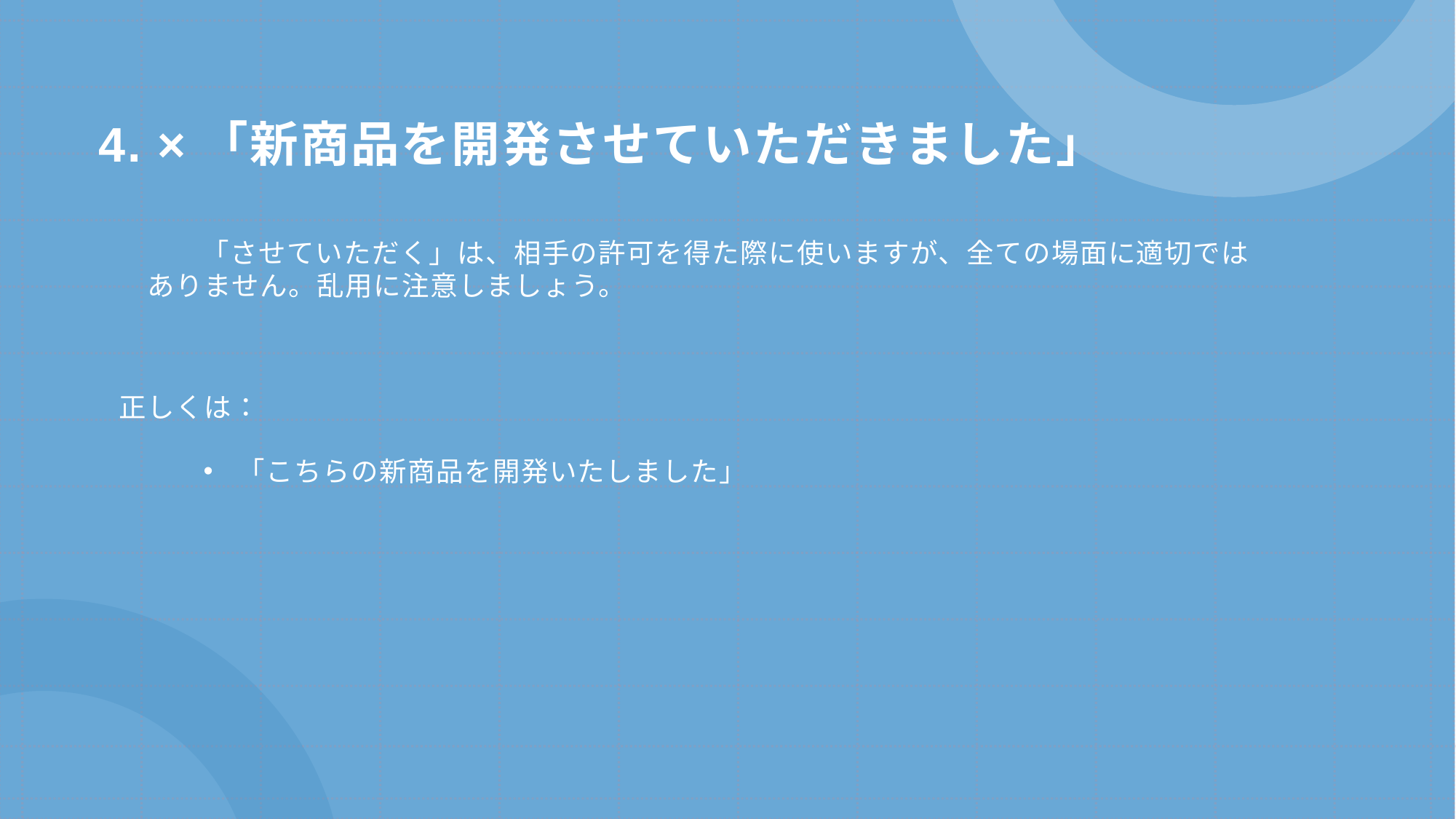

# 4. ×「新商品を開発させていただきました」
「させていただく」は、相手の許可を得た際に使いますが、全ての場面に適切ではありません。乱用に注意しましょう。
正しくは：
「こちらの新商品を開発いたしました」